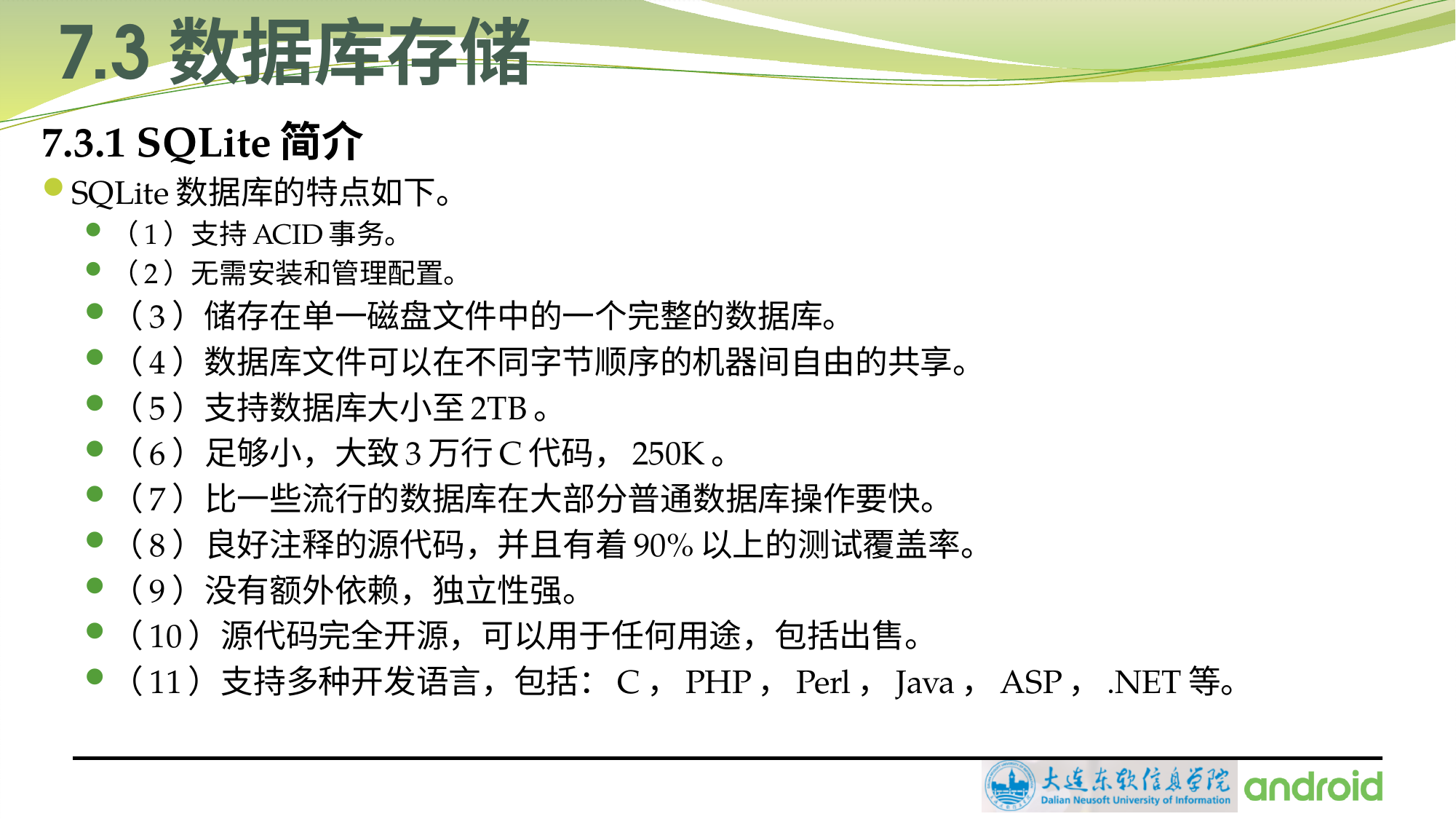

# 7.3数据库存储
7.3.1 SQLite简介
SQLite数据库的特点如下。
（1）支持ACID事务。
（2）无需安装和管理配置。
（3）储存在单一磁盘文件中的一个完整的数据库。
（4）数据库文件可以在不同字节顺序的机器间自由的共享。
（5）支持数据库大小至2TB。
（6）足够小，大致3万行C代码，250K。
（7）比一些流行的数据库在大部分普通数据库操作要快。
（8）良好注释的源代码，并且有着90%以上的测试覆盖率。
（9）没有额外依赖，独立性强。
（10）源代码完全开源，可以用于任何用途，包括出售。
（11）支持多种开发语言，包括：C，PHP，Perl，Java，ASP，.NET等。